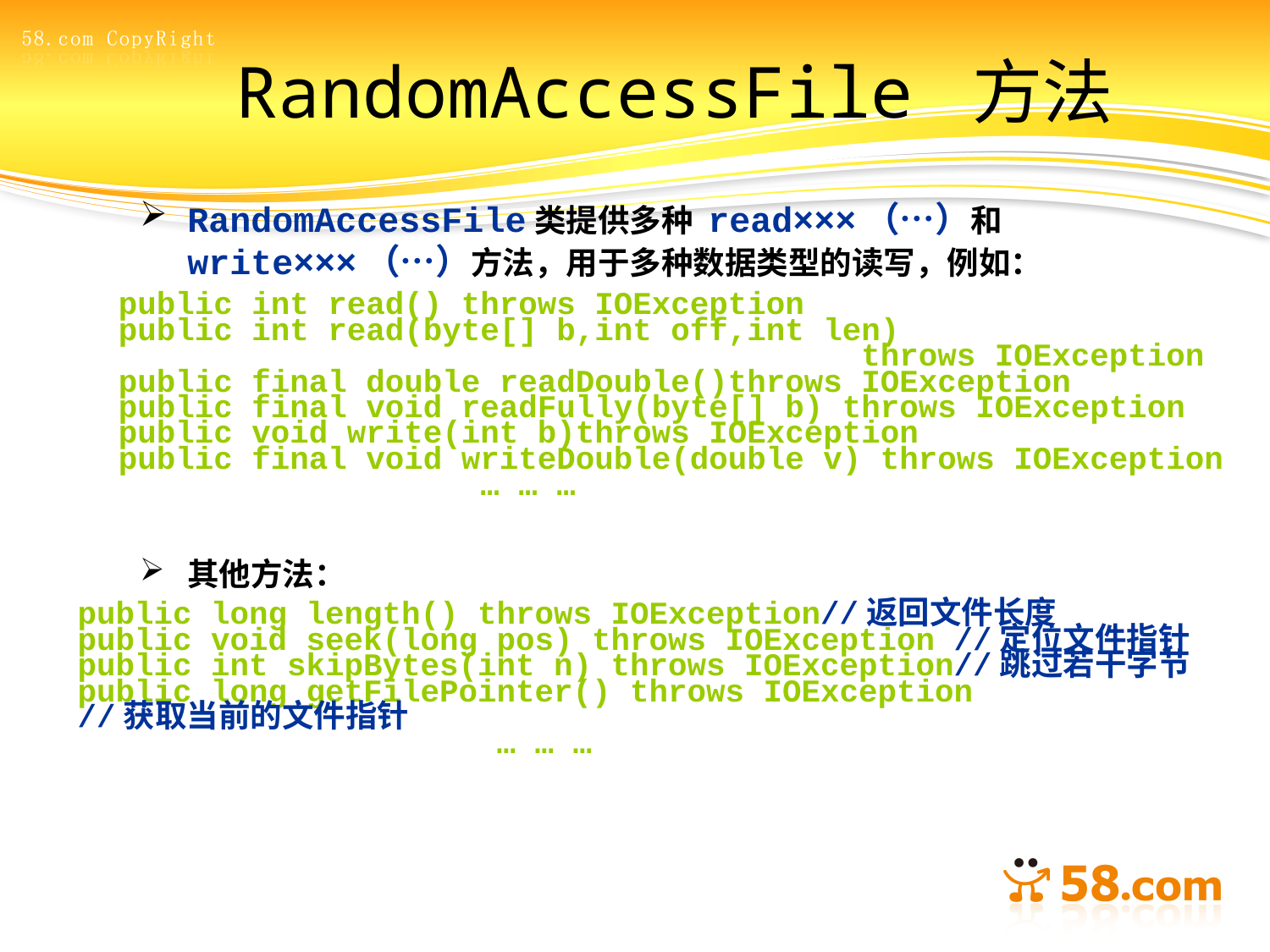

# RandomAccessFile 方法
RandomAccessFile类提供多种 read×××（…）和 write×××（…）方法，用于多种数据类型的读写，例如：

其他方法：
public int read() throws IOException
public int read(byte[] b,int off,int len)
                                       throws IOException
public final double readDouble()throws IOException
public final void readFully(byte[] b) throws IOException
public void write(int b)throws IOException
public final void writeDouble(double v) throws IOException
                   … … …
public long length() throws IOException//返回文件长度
public void seek(long pos) throws IOException //定位文件指针
public int skipBytes(int n) throws IOException//跳过若干字节
public long getFilePointer() throws IOException
//获取当前的文件指针
                      … … …